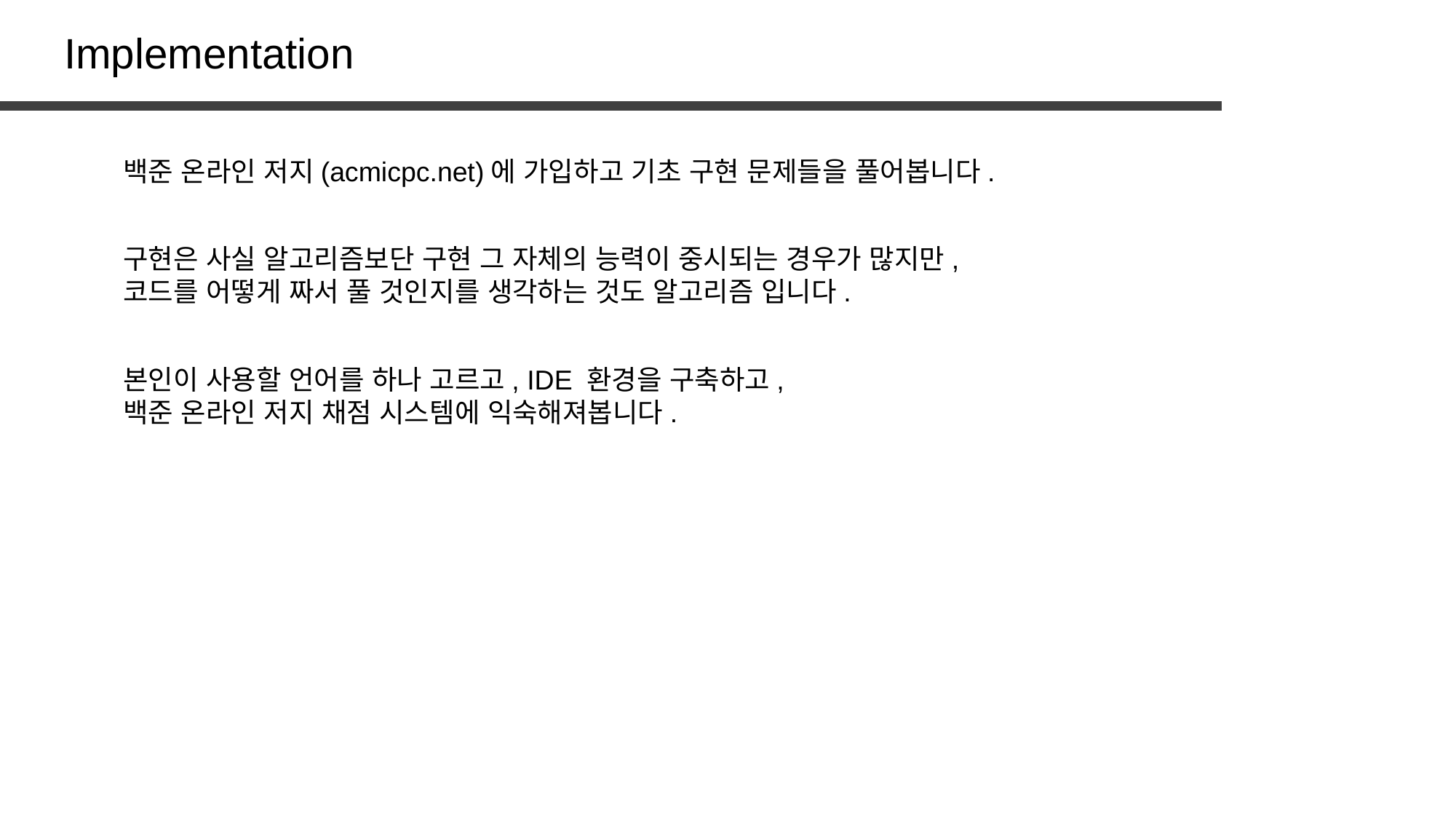

Implementation
백준 온라인 저지(acmicpc.net)에 가입하고 기초 구현 문제들을 풀어봅니다.
구현은 사실 알고리즘보단 구현 그 자체의 능력이 중시되는 경우가 많지만,
코드를 어떻게 짜서 풀 것인지를 생각하는 것도 알고리즘 입니다.
본인이 사용할 언어를 하나 고르고, IDE 환경을 구축하고,
백준 온라인 저지 채점 시스템에 익숙해져봅니다.